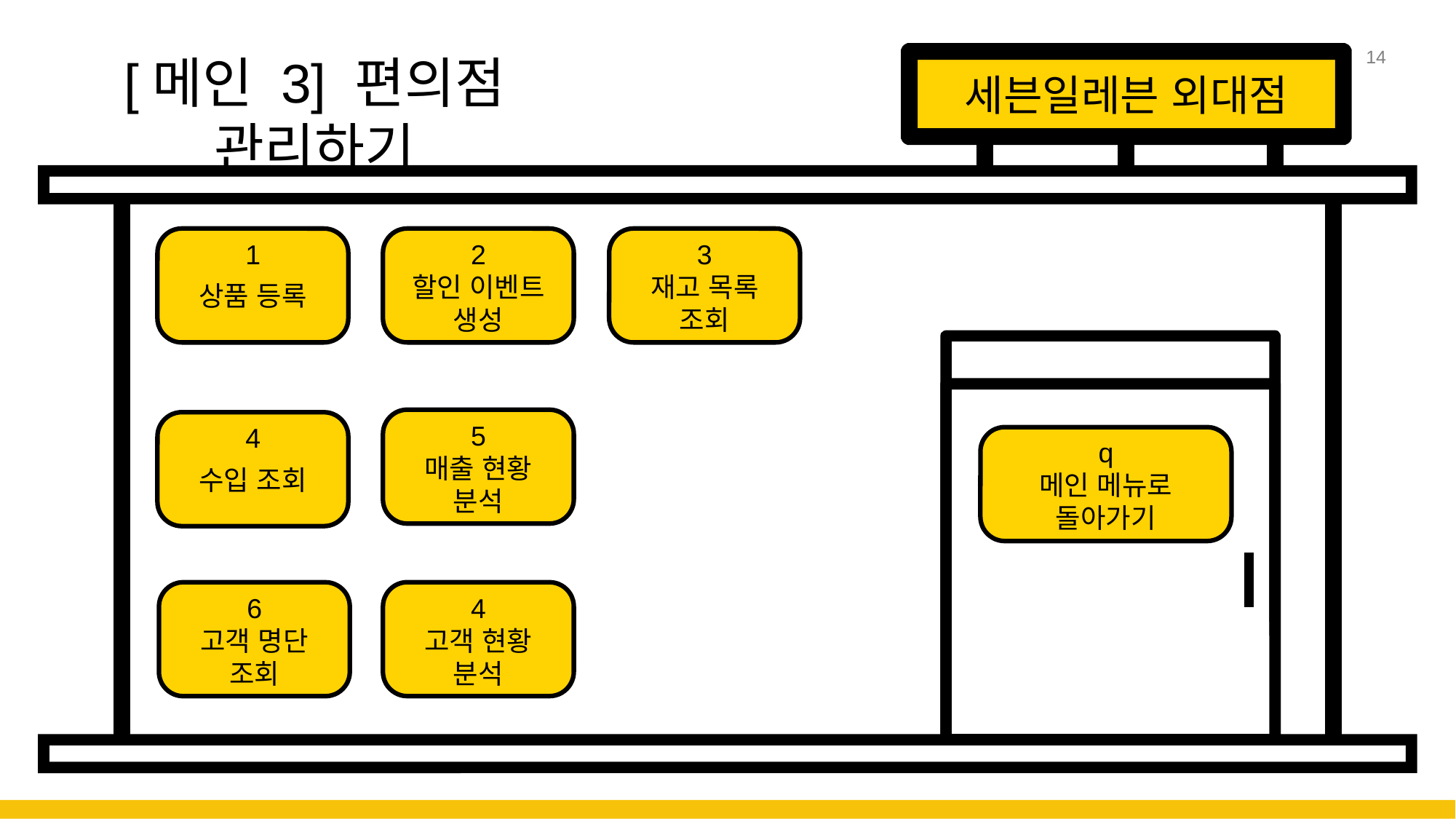

14
[메인 3] 편의점 관리하기
세븐일레븐 외대점

1

상품 등록

2
할인 이벤트
생성

3
재고 목록
조회

5
매출 현황
분석

4

수입 조회

q
메인 메뉴로
돌아가기

4
고객 현황
분석

6
고객 명단
조회